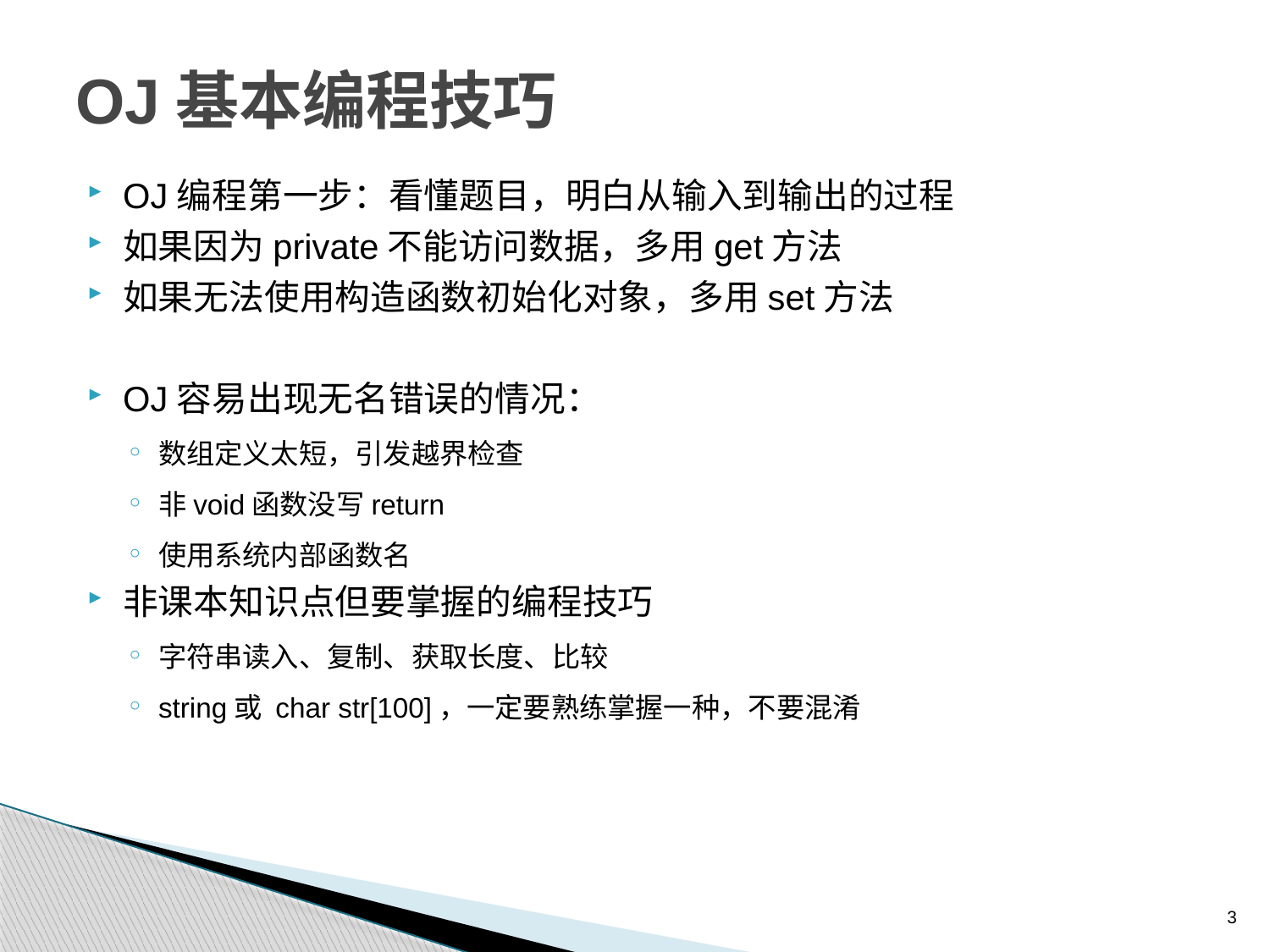

# OJ基本编程技巧
OJ编程第一步：看懂题目，明白从输入到输出的过程
如果因为private不能访问数据，多用get方法
如果无法使用构造函数初始化对象，多用set方法

OJ容易出现无名错误的情况：
数组定义太短，引发越界检查
非void函数没写return
使用系统内部函数名
非课本知识点但要掌握的编程技巧
字符串读入、复制、获取长度、比较
string或 char str[100]，一定要熟练掌握一种，不要混淆

3